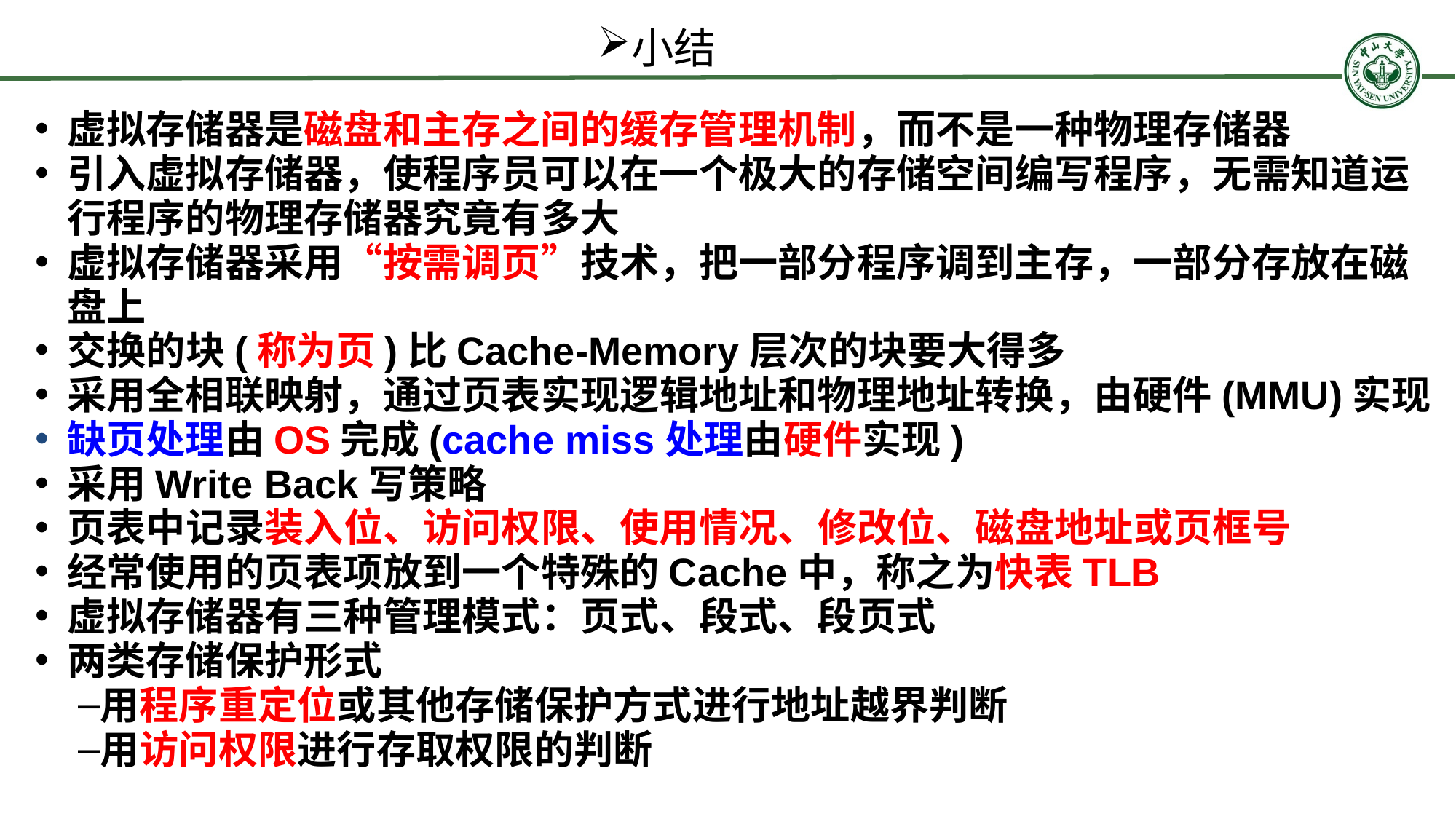

小结
虚拟存储器是磁盘和主存之间的缓存管理机制，而不是一种物理存储器
引入虚拟存储器，使程序员可以在一个极大的存储空间编写程序，无需知道运行程序的物理存储器究竟有多大
虚拟存储器采用“按需调页”技术，把一部分程序调到主存，一部分存放在磁盘上
交换的块(称为页)比Cache-Memory层次的块要大得多
采用全相联映射，通过页表实现逻辑地址和物理地址转换，由硬件(MMU)实现
缺页处理由OS完成(cache miss处理由硬件实现)
采用Write Back写策略
页表中记录装入位、访问权限、使用情况、修改位、磁盘地址或页框号
经常使用的页表项放到一个特殊的Cache中，称之为快表TLB
虚拟存储器有三种管理模式：页式、段式、段页式
两类存储保护形式
用程序重定位或其他存储保护方式进行地址越界判断
用访问权限进行存取权限的判断